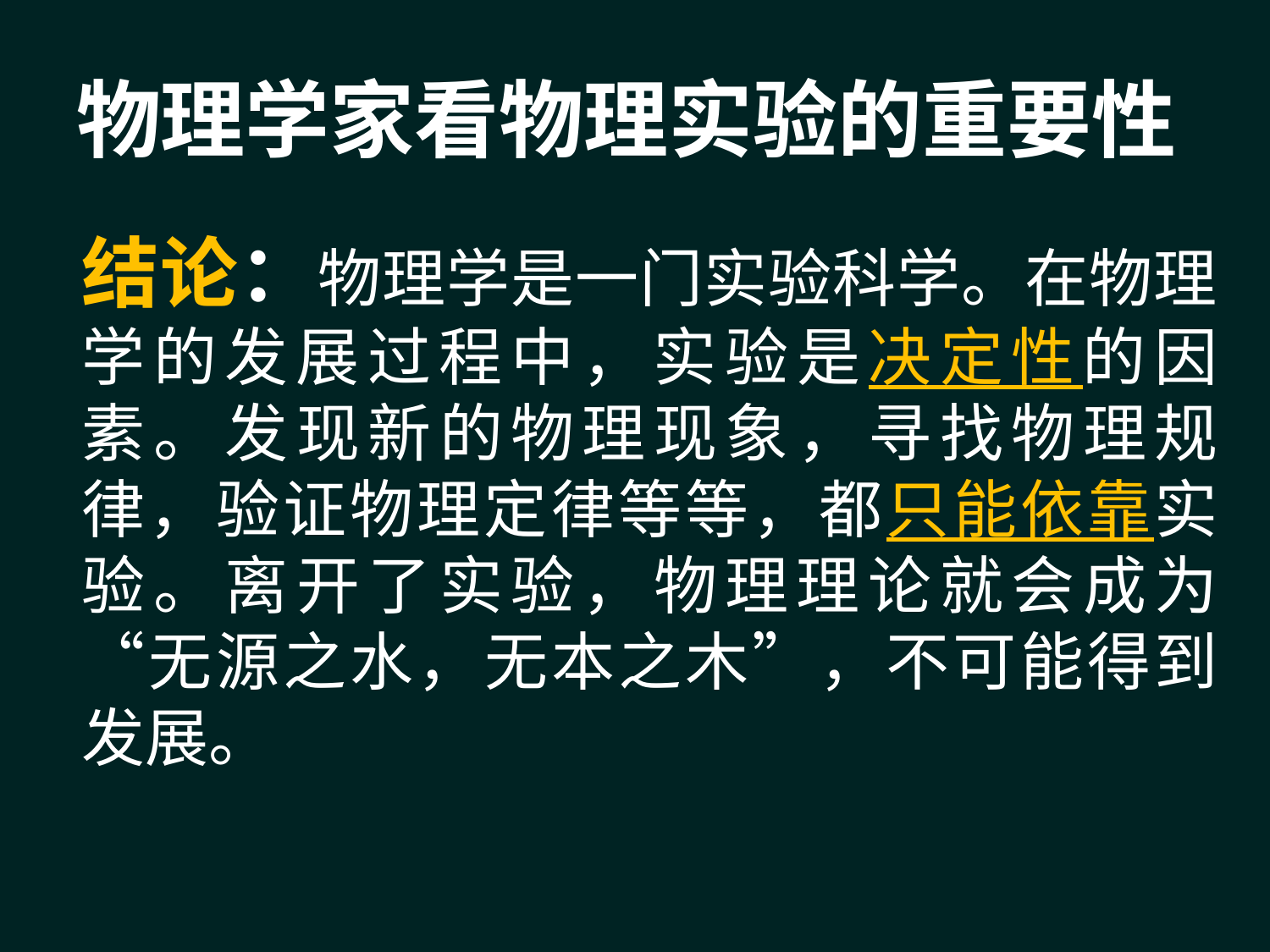

# 物理学家看物理实验的重要性
结论：物理学是一门实验科学。在物理学的发展过程中，实验是决定性的因素。发现新的物理现象，寻找物理规律，验证物理定律等等，都只能依靠实验。离开了实验，物理理论就会成为“无源之水，无本之木”，不可能得到发展。